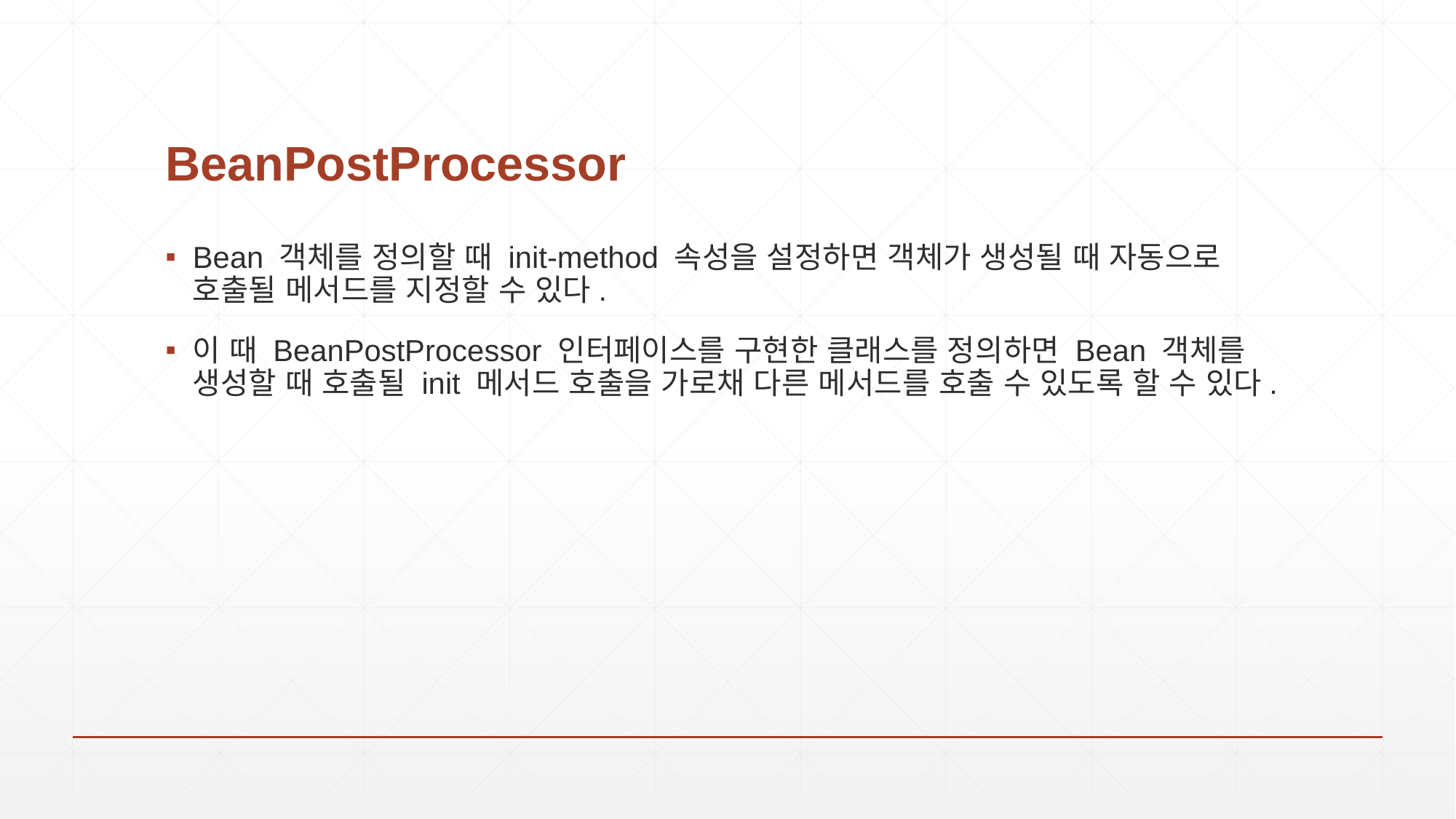

# BeanPostProcessor
Bean 객체를 정의할 때 init-method 속성을 설정하면 객체가 생성될 때 자동으로 호출될 메서드를 지정할 수 있다.
이 때 BeanPostProcessor 인터페이스를 구현한 클래스를 정의하면 Bean 객체를 생성할 때 호출될 init 메서드 호출을 가로채 다른 메서드를 호출 수 있도록 할 수 있다.